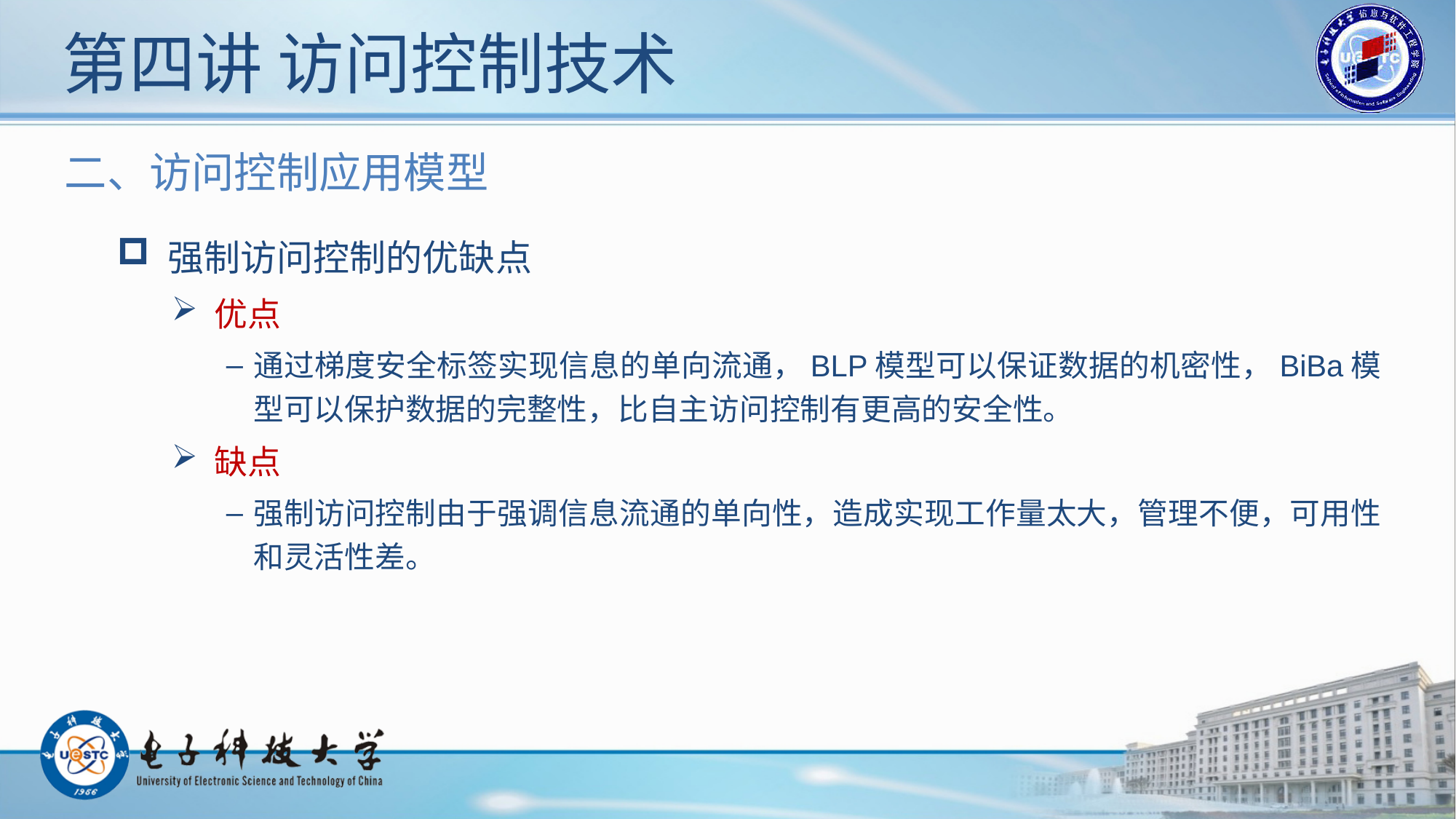

# 第四讲 访问控制技术
二、访问控制应用模型
 强制访问控制的优缺点
 优点
通过梯度安全标签实现信息的单向流通，BLP模型可以保证数据的机密性，BiBa模型可以保护数据的完整性，比自主访问控制有更高的安全性。
 缺点
强制访问控制由于强调信息流通的单向性，造成实现工作量太大，管理不便，可用性和灵活性差。